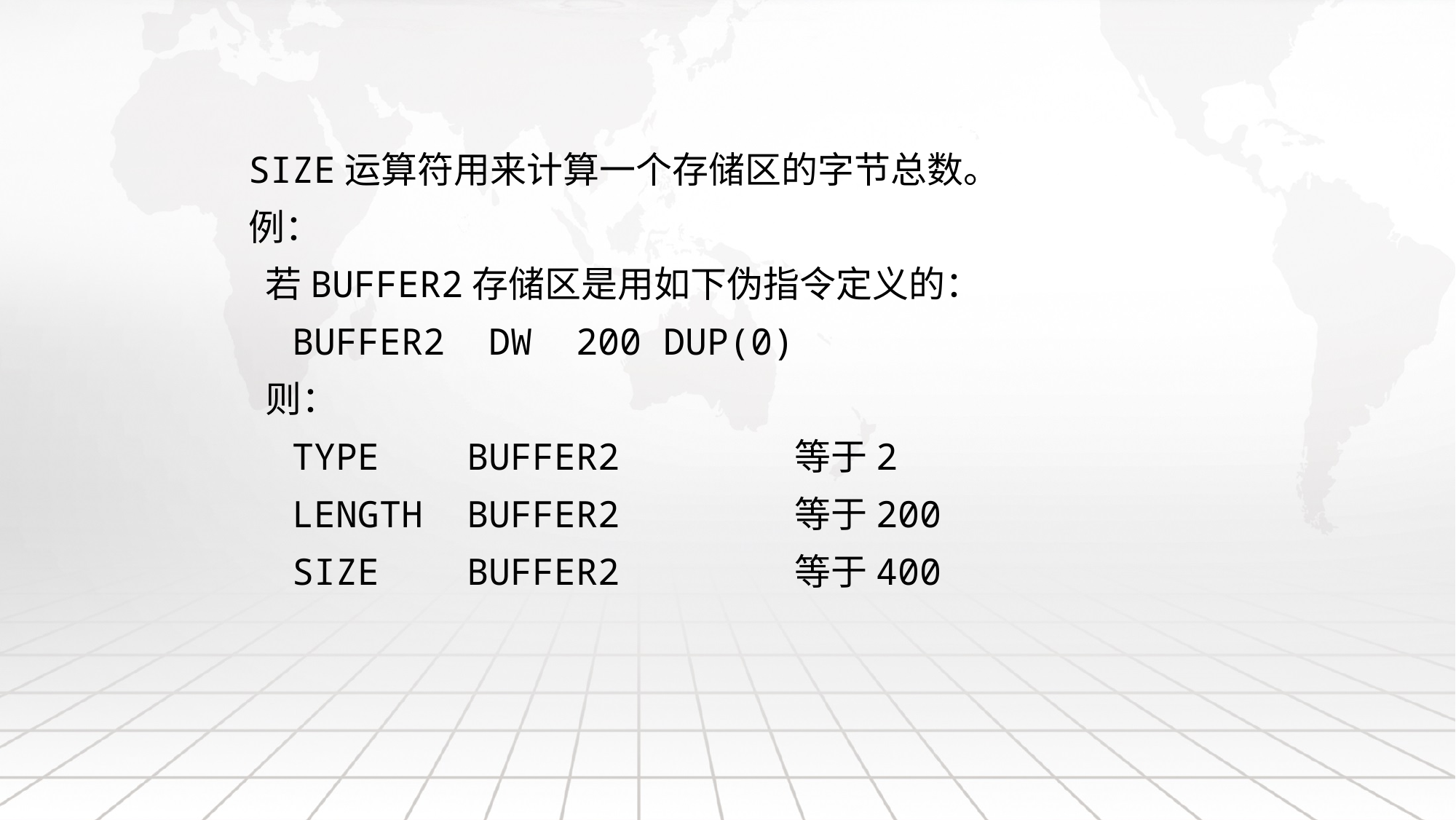

SIZE运算符用来计算一个存储区的字节总数。
例：
 若BUFFER2存储区是用如下伪指令定义的：
  BUFFER2  DW	200 DUP(0)
 则：
  TYPE	BUFFER2		等于2
  LENGTH	BUFFER2		等于200
  SIZE	BUFFER2		等于400